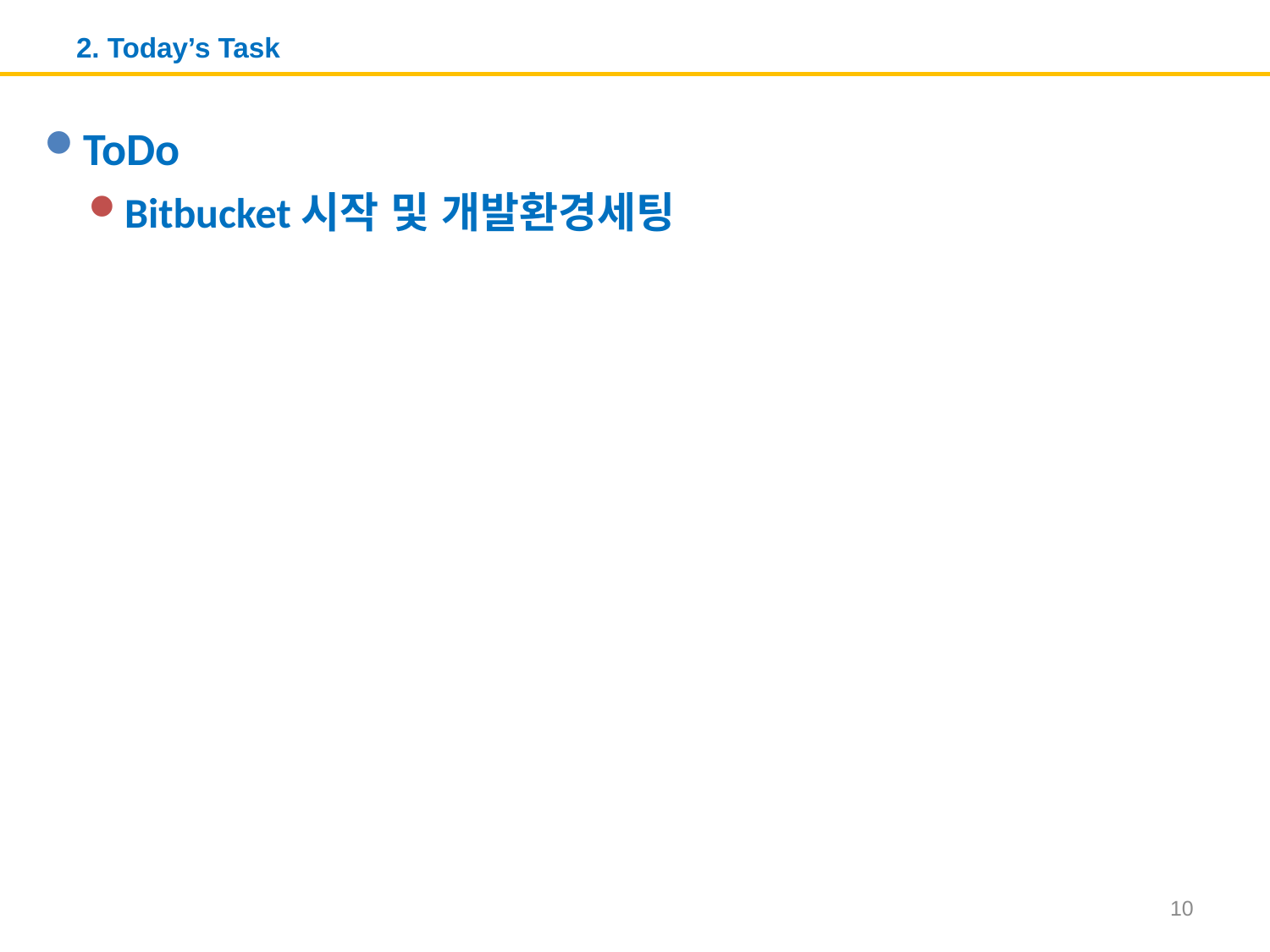

# 2. Today’s Task
ToDo
Bitbucket시작 및 개발환경세팅

10